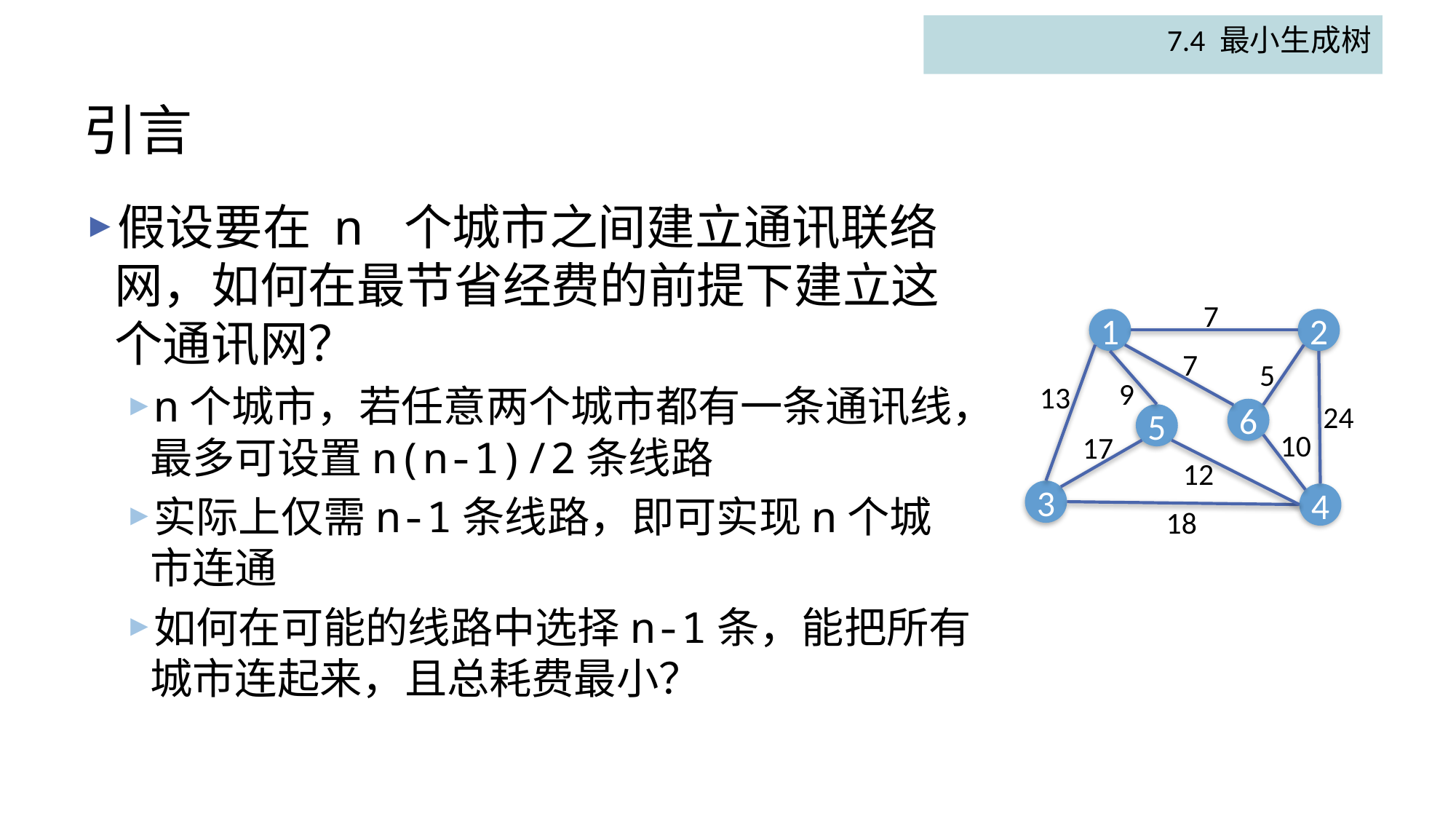

7.4 最小生成树
# 引言
假设要在 n 个城市之间建立通讯联络网，如何在最节省经费的前提下建立这个通讯网？
n个城市，若任意两个城市都有一条通讯线，最多可设置n(n-1)/2条线路
实际上仅需n-1条线路，即可实现n个城市连通
如何在可能的线路中选择n-1条，能把所有城市连起来，且总耗费最小？

7
1
2
7
5
9
13
24
6
5
10
17
12
3
4
18